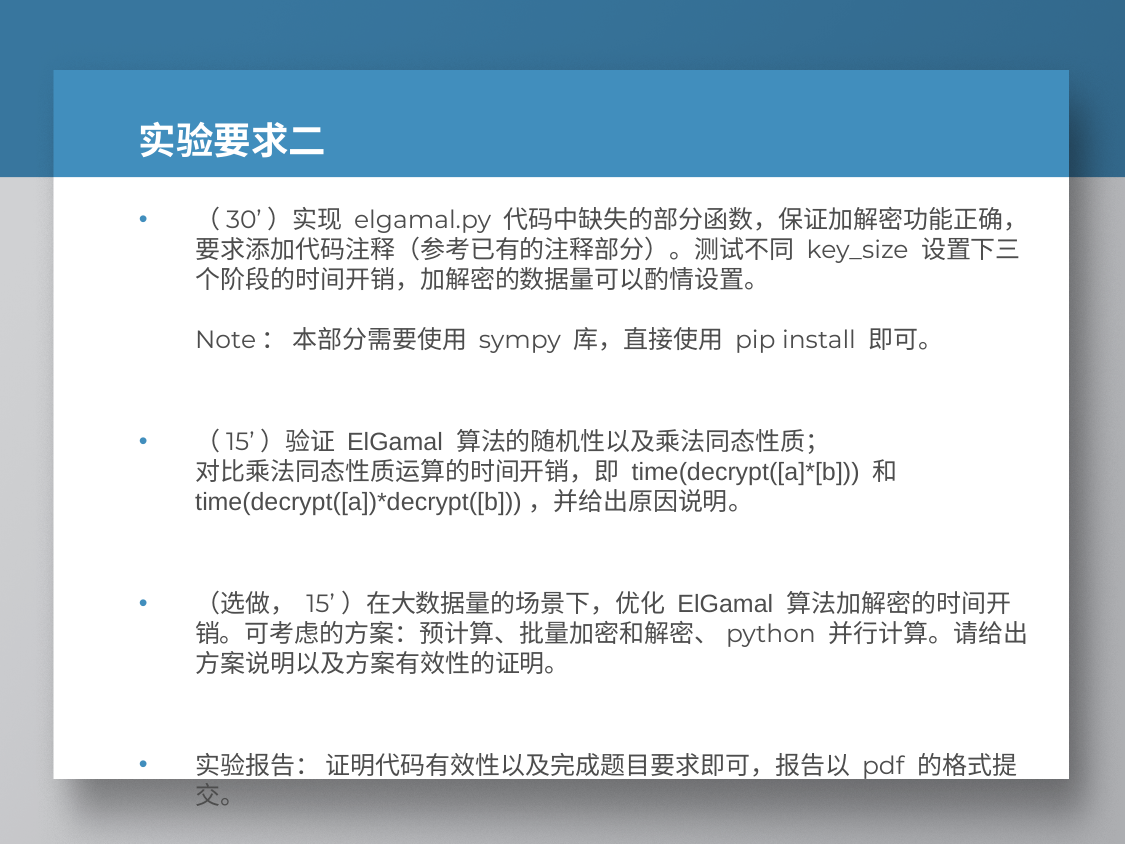

# 实验要求二
（30’）实现 elgamal.py 代码中缺失的部分函数，保证加解密功能正确，要求添加代码注释（参考已有的注释部分）。测试不同 key_size 设置下三个阶段的时间开销，加解密的数据量可以酌情设置。
Note： 本部分需要使用 sympy 库，直接使用 pip install 即可。

（15’）验证 ElGamal 算法的随机性以及乘法同态性质；
对比乘法同态性质运算的时间开销，即 time(decrypt([a]*[b])) 和 time(decrypt([a])*decrypt([b]))，并给出原因说明。

（选做， 15’）在大数据量的场景下，优化 ElGamal 算法加解密的时间开销。可考虑的方案：预计算、批量加密和解密、python 并行计算。请给出方案说明以及方案有效性的证明。

实验报告： 证明代码有效性以及完成题目要求即可，报告以 pdf 的格式提交。